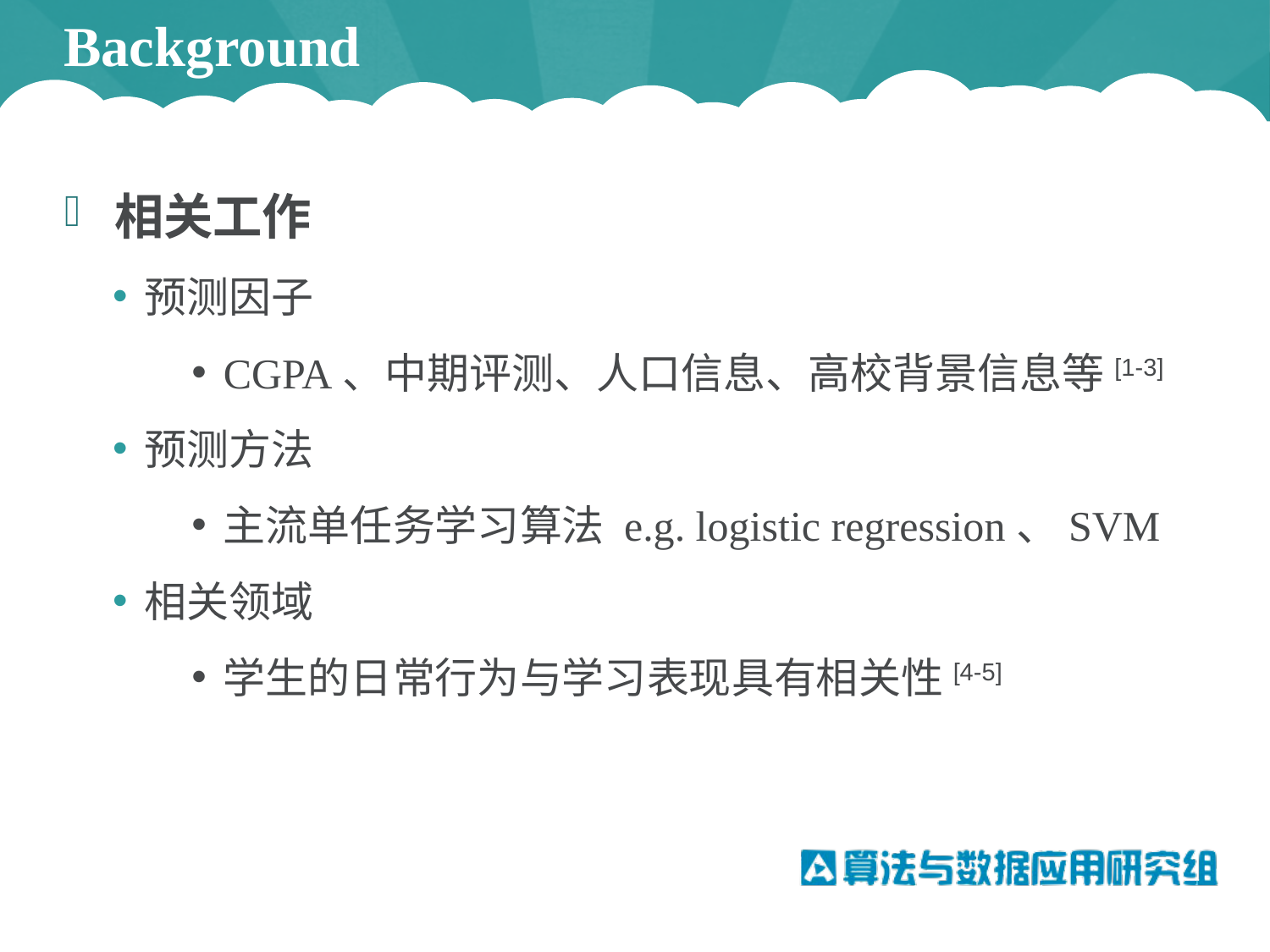

# Background
相关工作
预测因子
CGPA、中期评测、人口信息、高校背景信息等[1-3]
预测方法
主流单任务学习算法 e.g. logistic regression、SVM
相关领域
学生的日常行为与学习表现具有相关性[4-5]